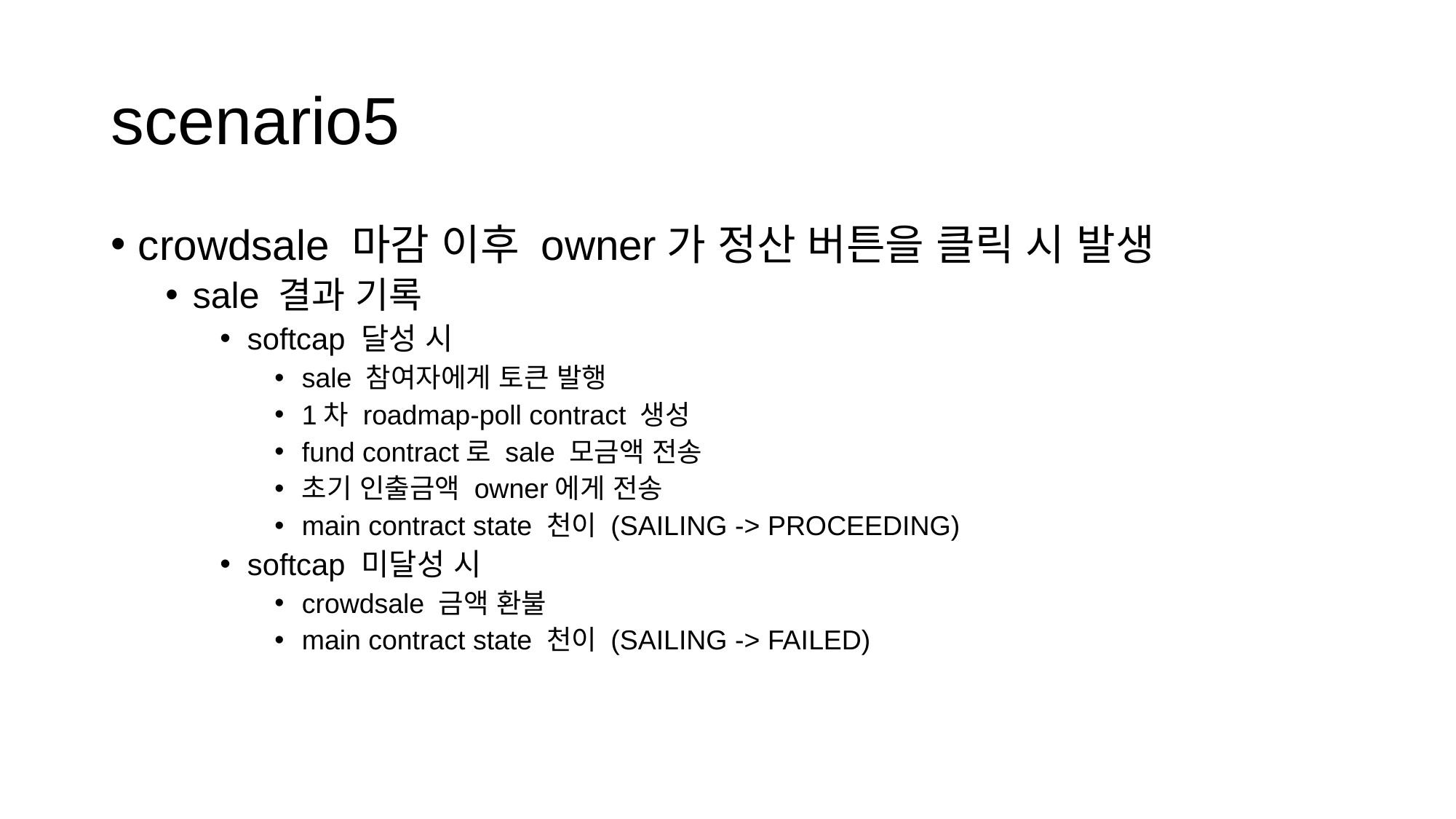

# scenario5
crowdsale 마감 이후 owner가 정산 버튼을 클릭 시 발생
sale 결과 기록
softcap 달성 시
sale 참여자에게 토큰 발행
1차 roadmap-poll contract 생성
fund contract로 sale 모금액 전송
초기 인출금액 owner에게 전송
main contract state 천이 (SAILING -> PROCEEDING)
softcap 미달성 시
crowdsale 금액 환불
main contract state 천이 (SAILING -> FAILED)